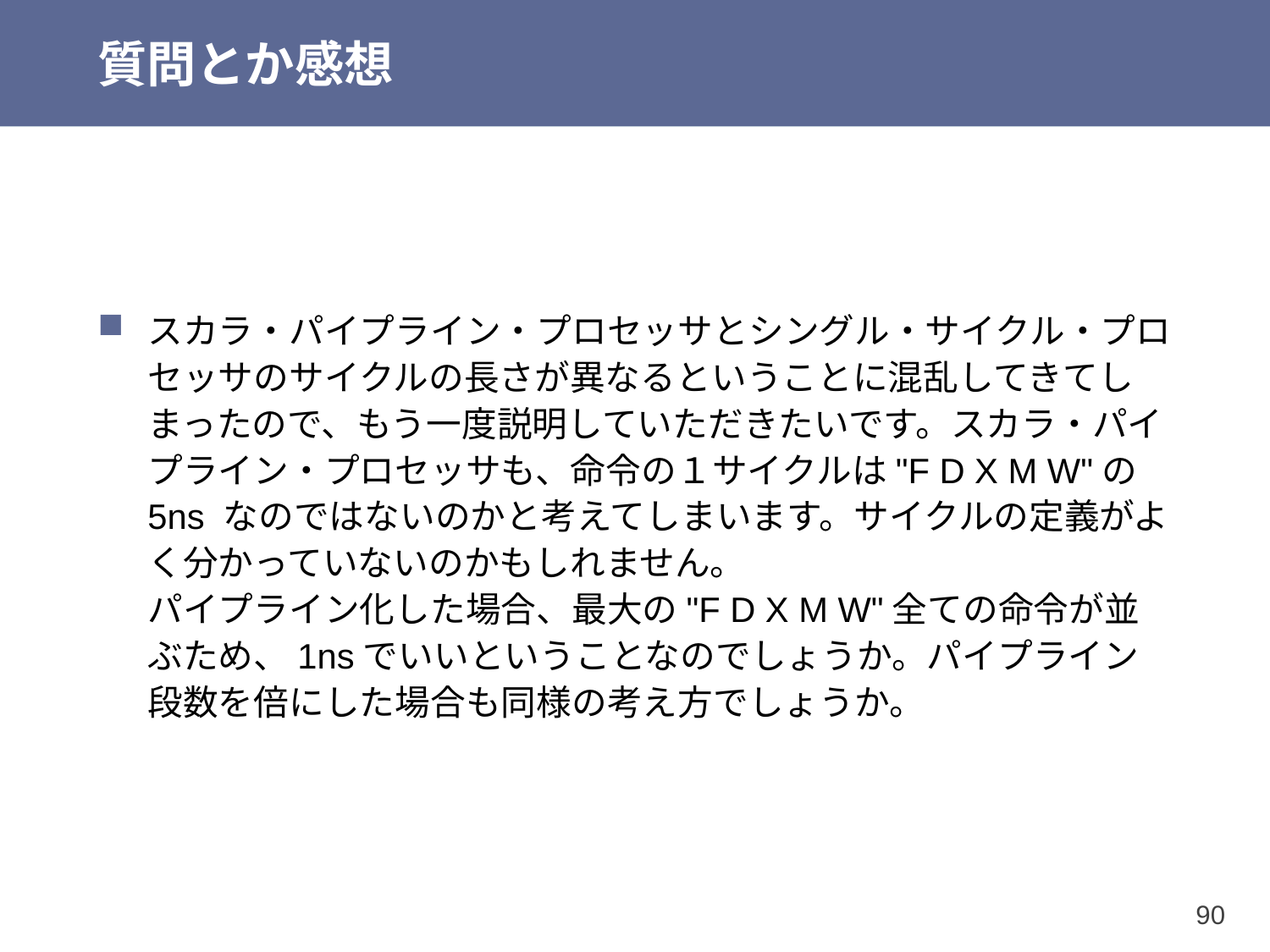

# 質問とか感想
スカラ・パイプライン・プロセッサとシングル・サイクル・プロセッサのサイクルの長さが異なるということに混乱してきてしまったので、もう一度説明していただきたいです。スカラ・パイプライン・プロセッサも、命令の１サイクルは"F D X M W"の 5ns なのではないのかと考えてしまいます。サイクルの定義がよく分かっていないのかもしれません。
パイプライン化した場合、最大の"F D X M W"全ての命令が並ぶため、1nsでいいということなのでしょうか。パイプライン段数を倍にした場合も同様の考え方でしょうか。